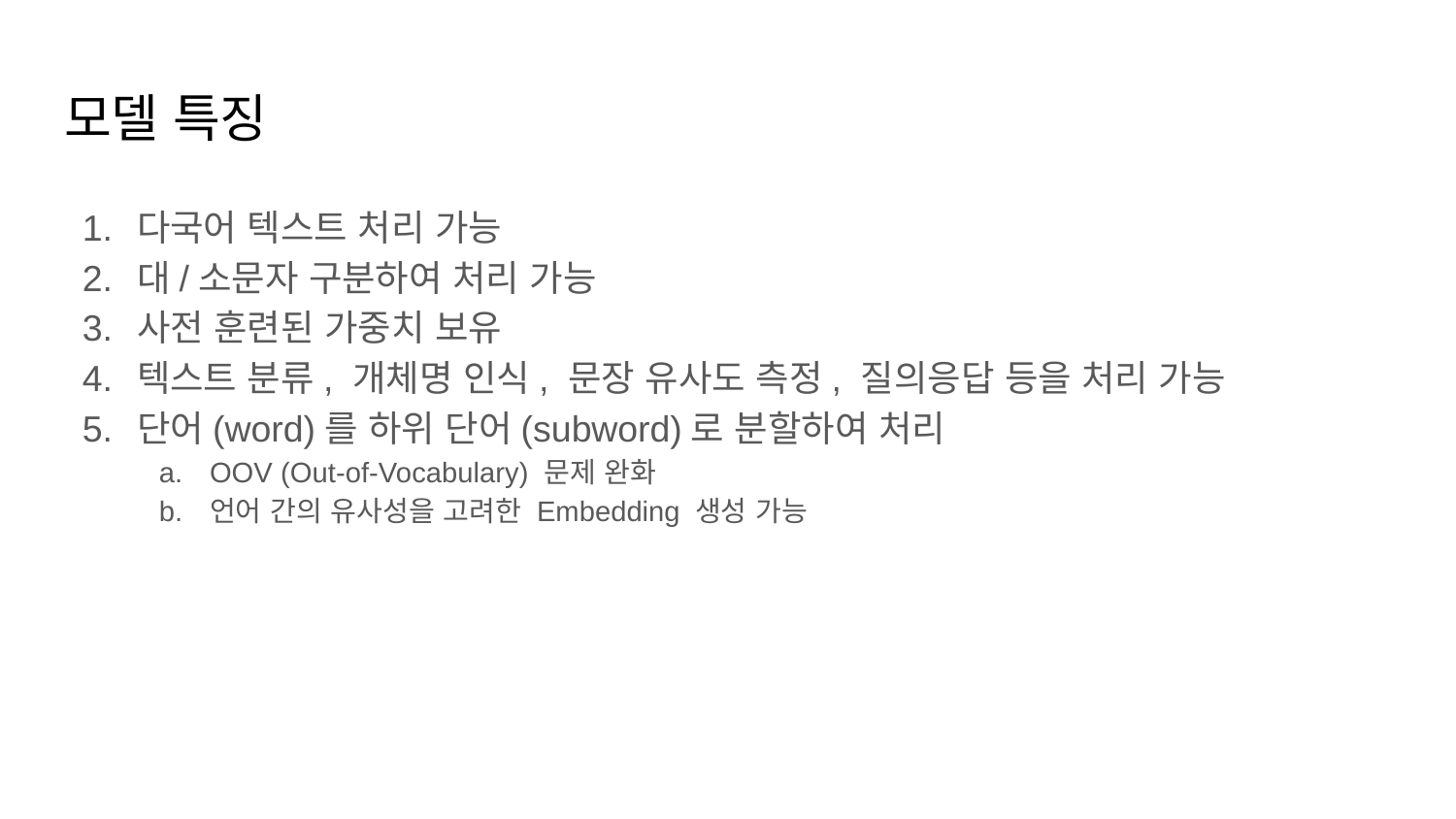

# 모델 특징
다국어 텍스트 처리 가능
대/소문자 구분하여 처리 가능
사전 훈련된 가중치 보유
텍스트 분류, 개체명 인식, 문장 유사도 측정, 질의응답 등을 처리 가능
단어(word)를 하위 단어(subword)로 분할하여 처리
OOV (Out-of-Vocabulary) 문제 완화
언어 간의 유사성을 고려한 Embedding 생성 가능